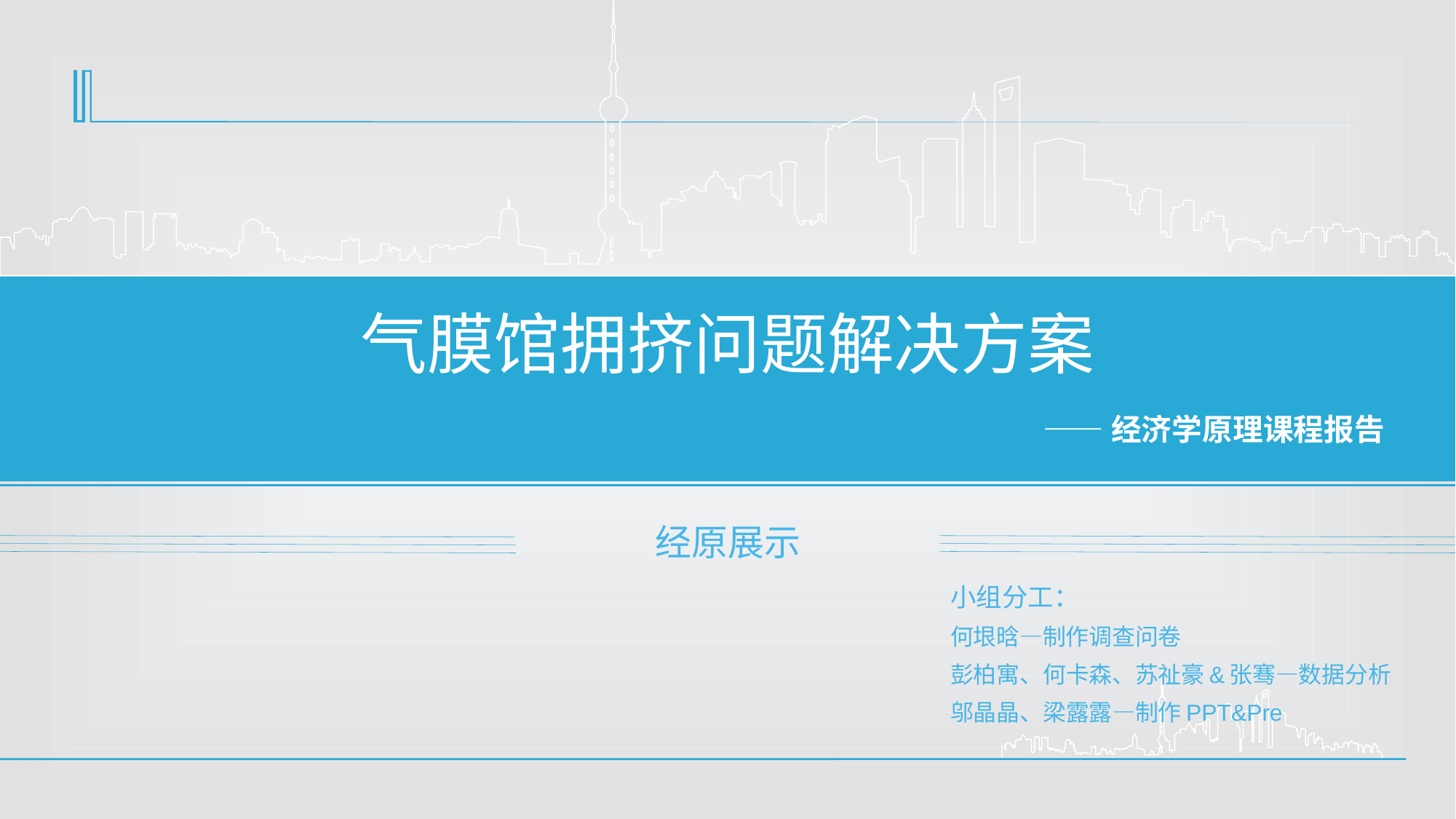

# 气膜馆拥挤问题解决方案
——经济学原理课程报告
经原展示
小组分工：
何垠晗—制作调查问卷
彭柏寓、何卡森、苏祉豪&张骞—数据分析
邬晶晶、梁露露—制作PPT&Pre